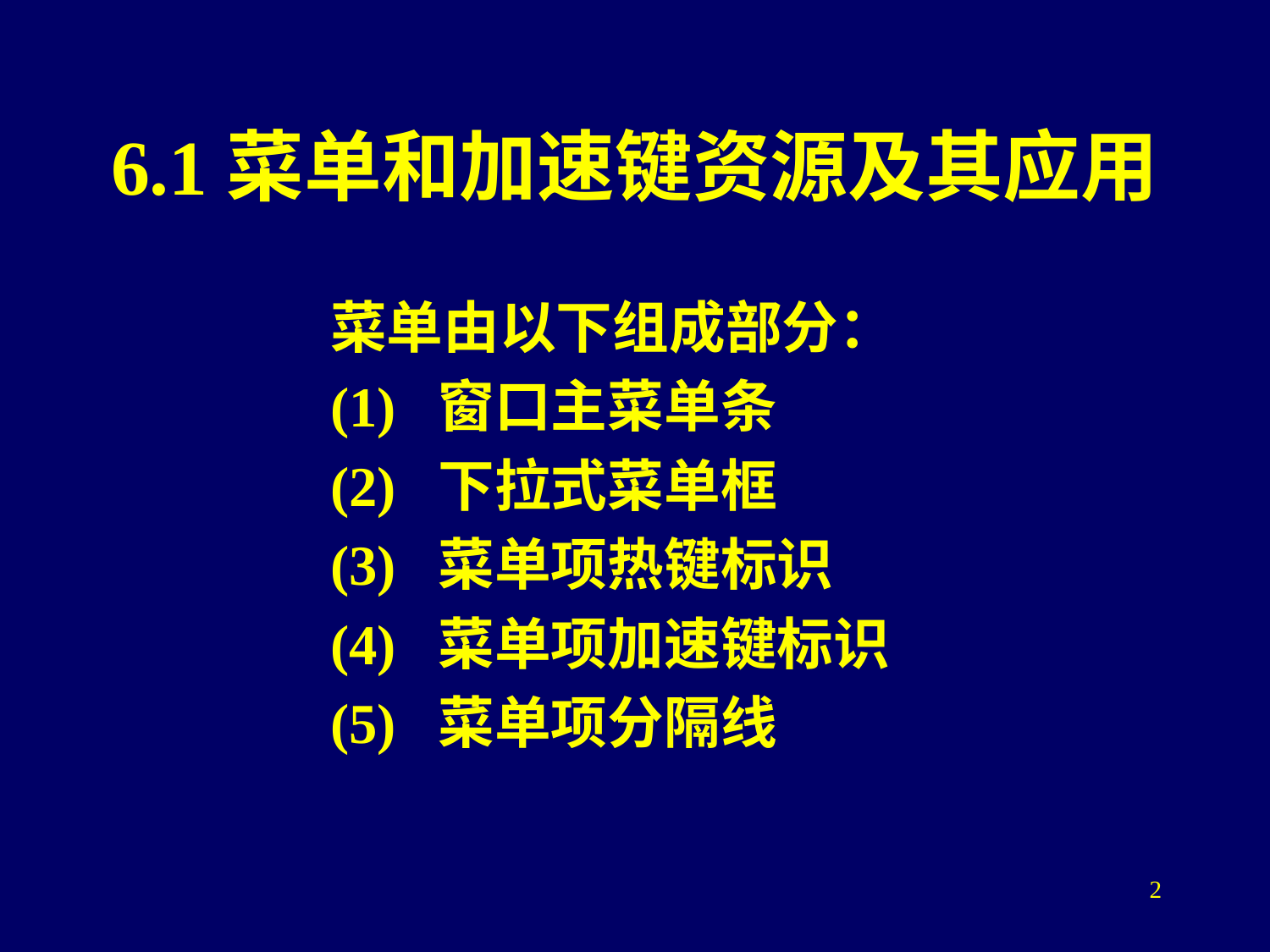

# 6.1菜单和加速键资源及其应用
菜单由以下组成部分：
(1)  窗口主菜单条
(2)  下拉式菜单框
(3)  菜单项热键标识
(4)  菜单项加速键标识
(5)  菜单项分隔线
2